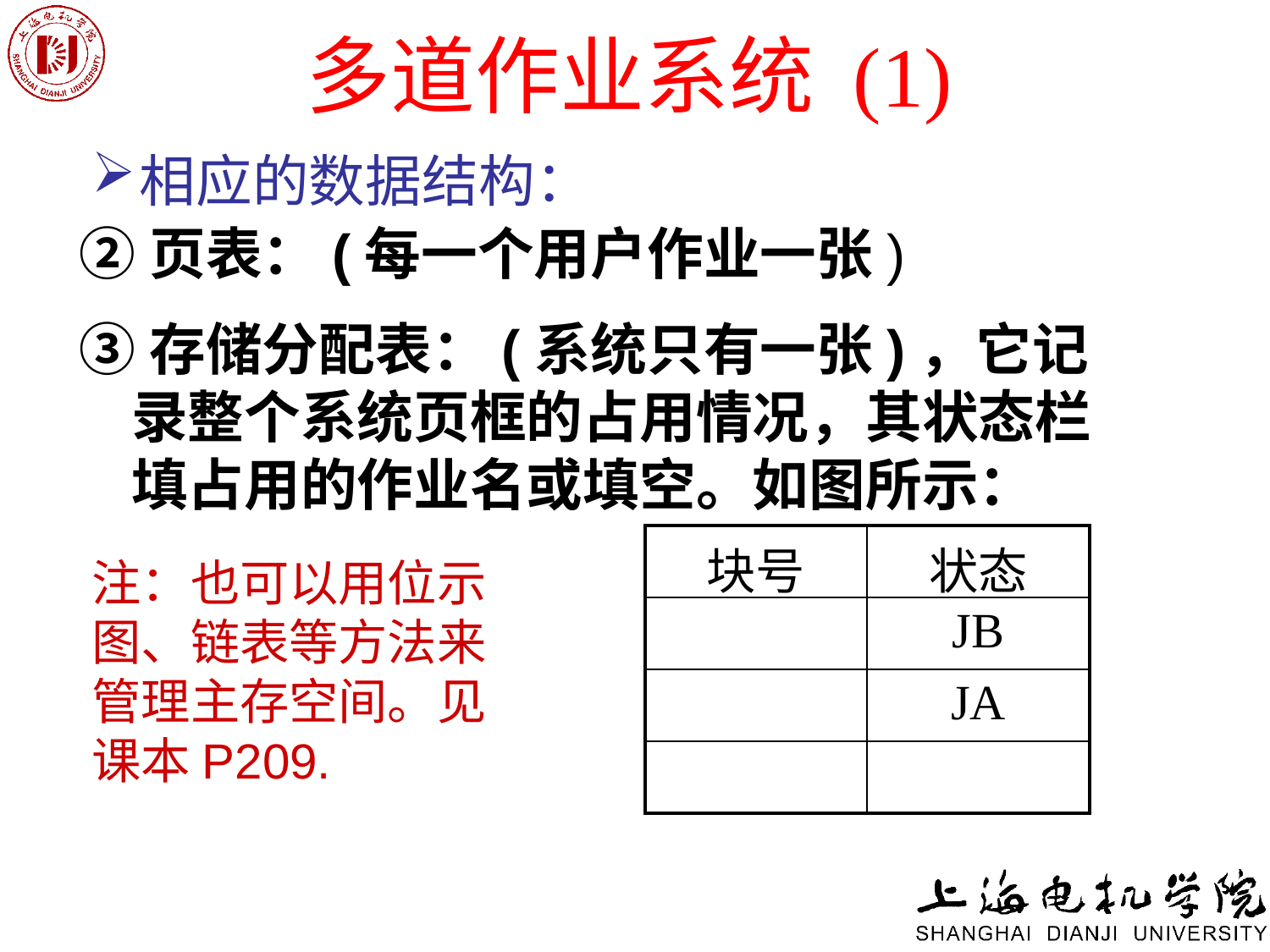

# 多道作业系统 (1)
相应的数据结构：
②页表：(每一个用户作业一张)
③存储分配表：(系统只有一张)，它记录整个系统页框的占用情况，其状态栏填占用的作业名或填空。如图所示：
| 块号 | 状态 |
| --- | --- |
|  | JB |
|  | JA |
|  |  |
注：也可以用位示图、链表等方法来管理主存空间。见课本P209.